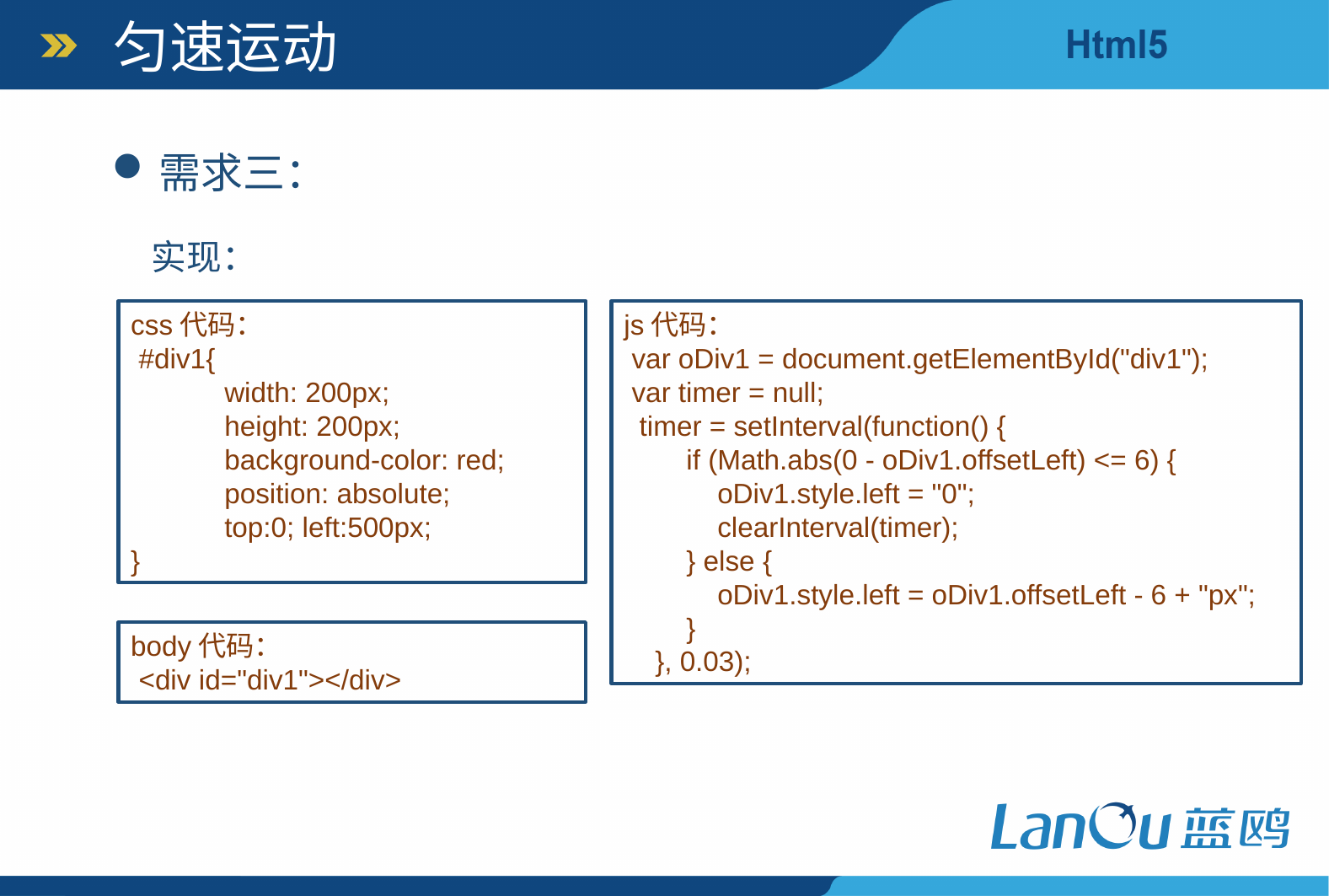

匀速运动
需求三：

    实现：

css代码：
 #div1{
            width: 200px;
            height: 200px;
            background-color: red;
            position: absolute;
            top:0; left:500px;
}
js代码：
 var oDiv1 = document.getElementById("div1");
 var timer = null;
  timer = setInterval(function() {
        if (Math.abs(0 - oDiv1.offsetLeft) <= 6) {
            oDiv1.style.left = "0";
            clearInterval(timer);
        } else {
            oDiv1.style.left = oDiv1.offsetLeft - 6 + "px";
        }
    }, 0.03);
body代码：
 <div id="div1"></div>